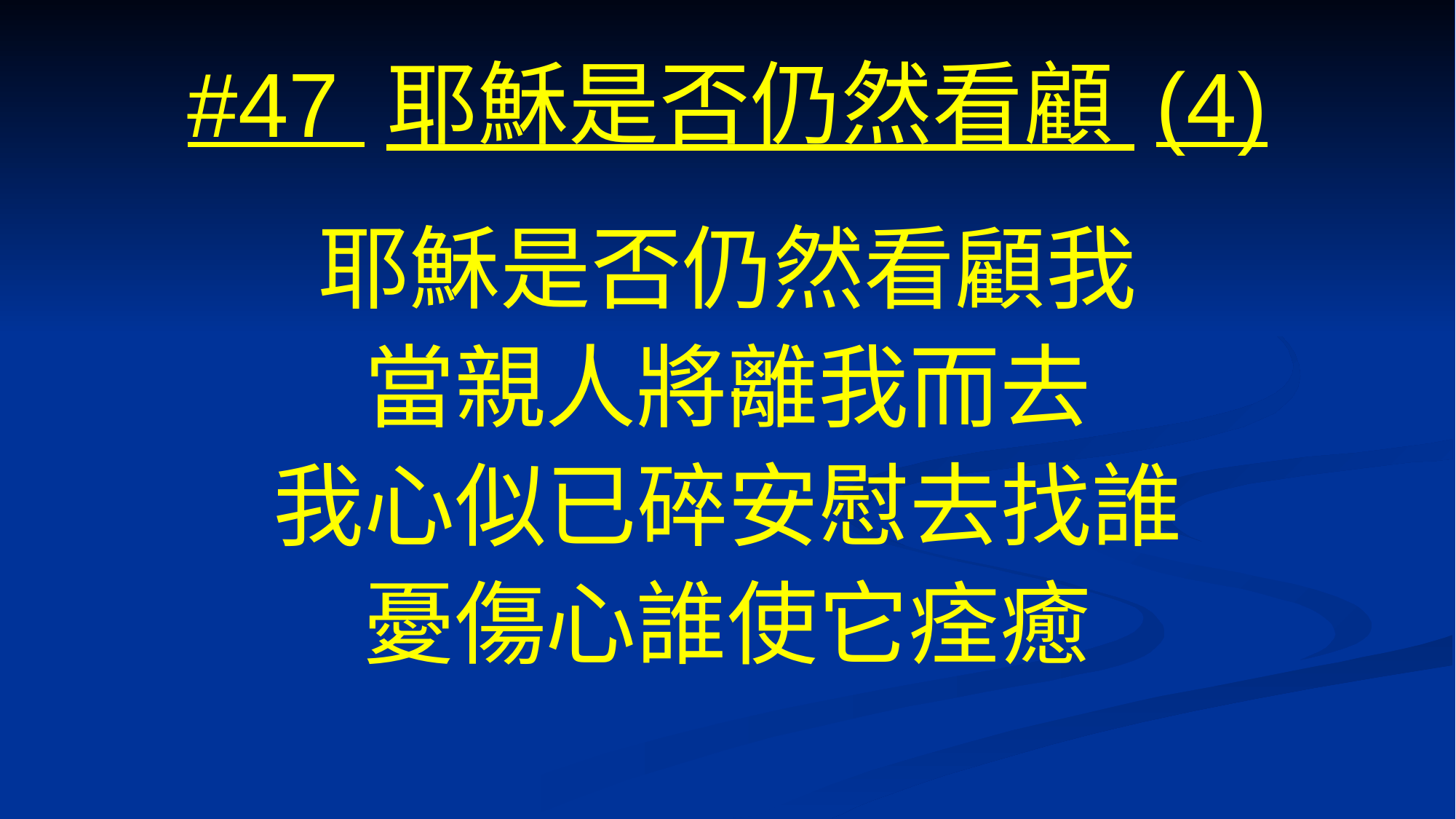

# #47 耶穌是否仍然看顧 (4)
耶穌是否仍然看顧我
當親人將離我而去
我心似已碎安慰去找誰
憂傷心誰使它痊癒